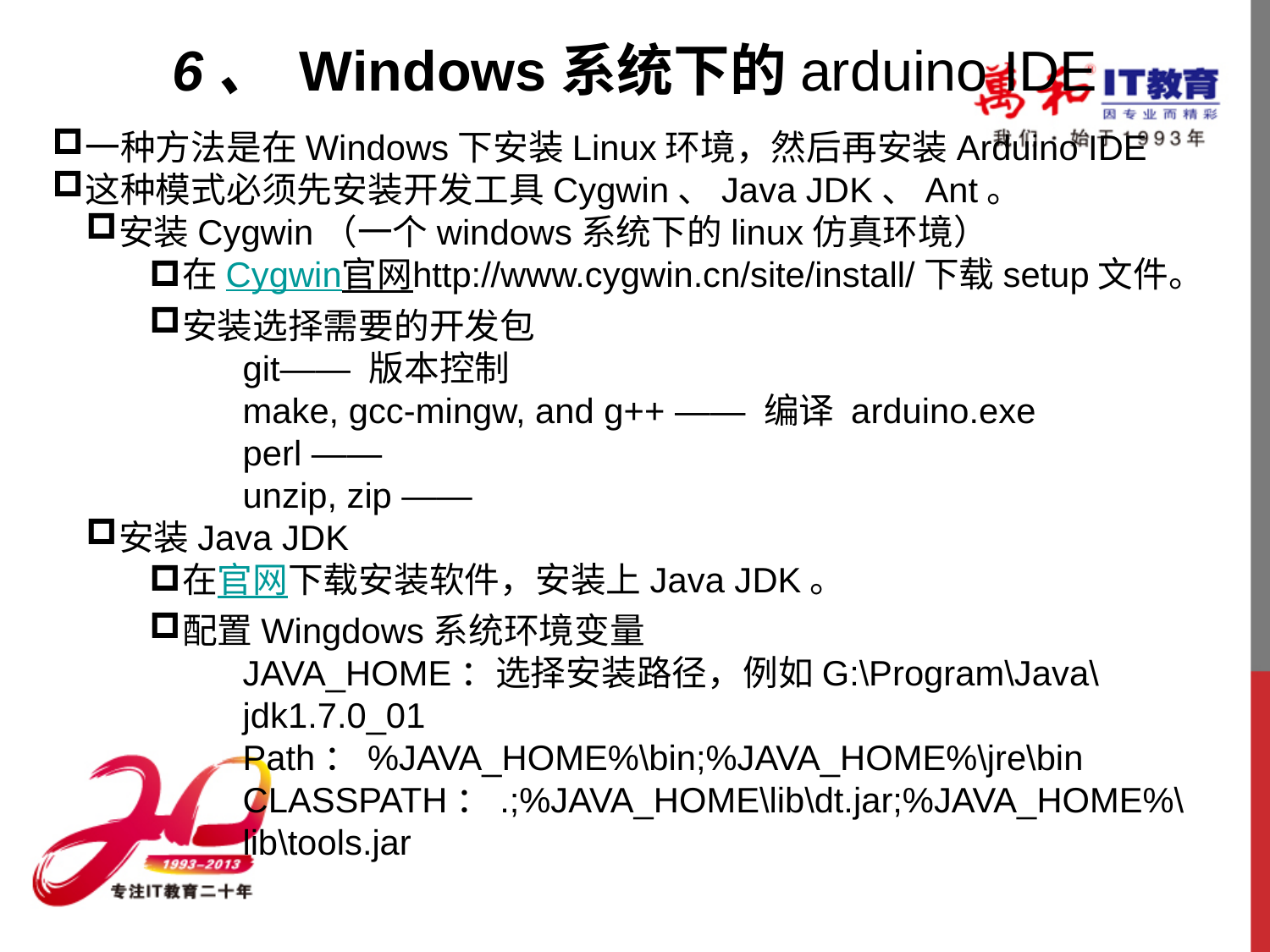

# 6、 Windows系统下的arduino IDE
一种方法是在Windows下安装Linux环境，然后再安装Arduino IDE
这种模式必须先安装开发工具Cygwin、Java JDK、Ant。
安装Cygwin（一个windows系统下的linux仿真环境）
在Cygwin官网http://www.cygwin.cn/site/install/下载setup文件。
安装选择需要的开发包
git—— 版本控制
make, gcc-mingw, and g++ —— 编译 arduino.exe
perl ——
unzip, zip ——
安装Java JDK
在官网下载安装软件，安装上Java JDK。
配置Wingdows系统环境变量
JAVA_HOME：选择安装路径，例如G:\Program\Java\jdk1.7.0_01
Path：%JAVA_HOME%\bin;%JAVA_HOME%\jre\bin
CLASSPATH：.;%JAVA_HOME\lib\dt.jar;%JAVA_HOME%\lib\tools.jar